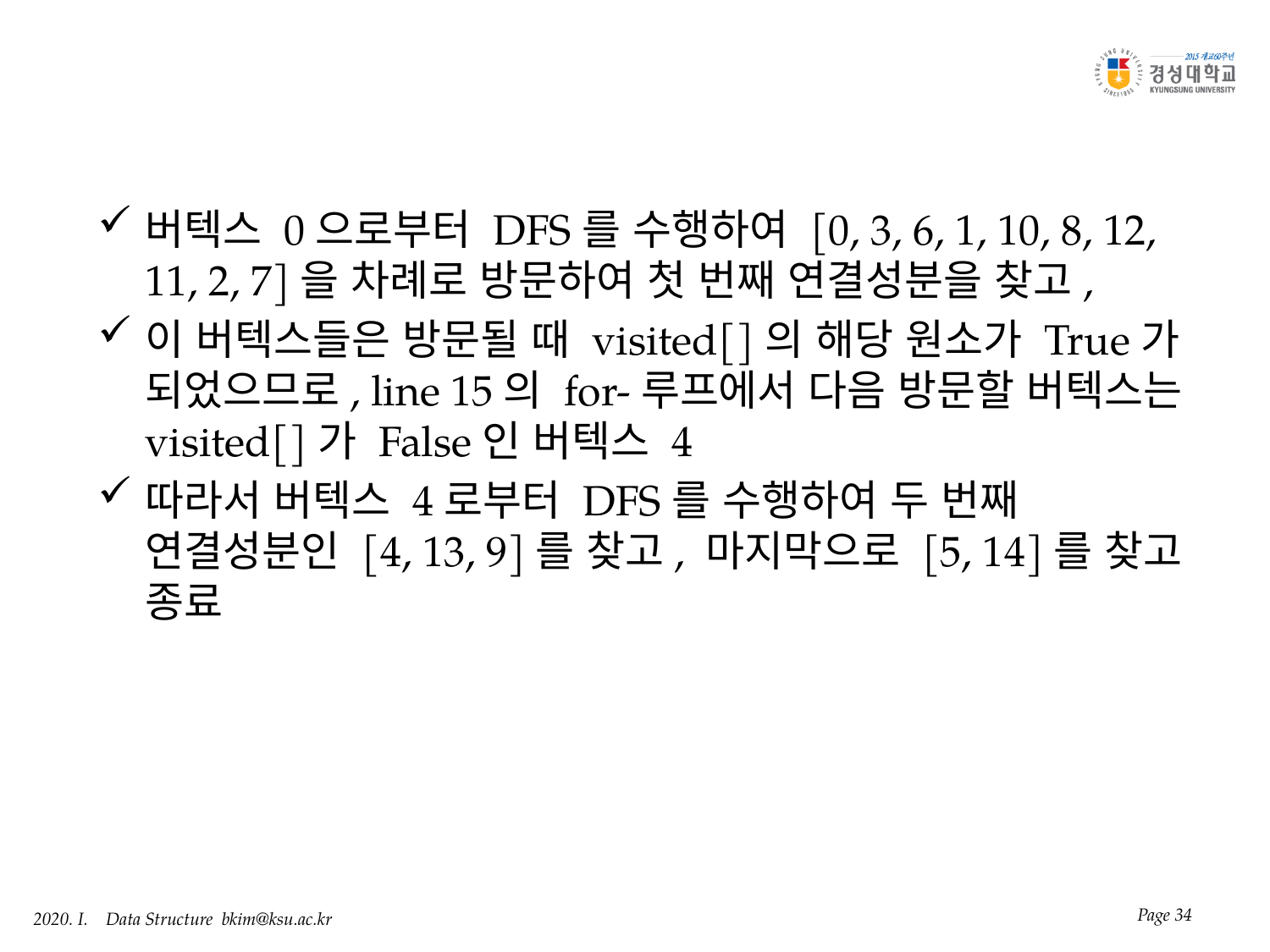

버텍스 0으로부터 DFS를 수행하여 [0, 3, 6, 1, 10, 8, 12, 11, 2, 7]을 차례로 방문하여 첫 번째 연결성분을 찾고,
이 버텍스들은 방문될 때 visited[]의 해당 원소가 True가 되었으므로, line 15의 for-루프에서 다음 방문할 버텍스는 visited[]가 False인 버텍스 4
따라서 버텍스 4로부터 DFS를 수행하여 두 번째 연결성분인 [4, 13, 9]를 찾고, 마지막으로 [5, 14]를 찾고 종료

Page 34